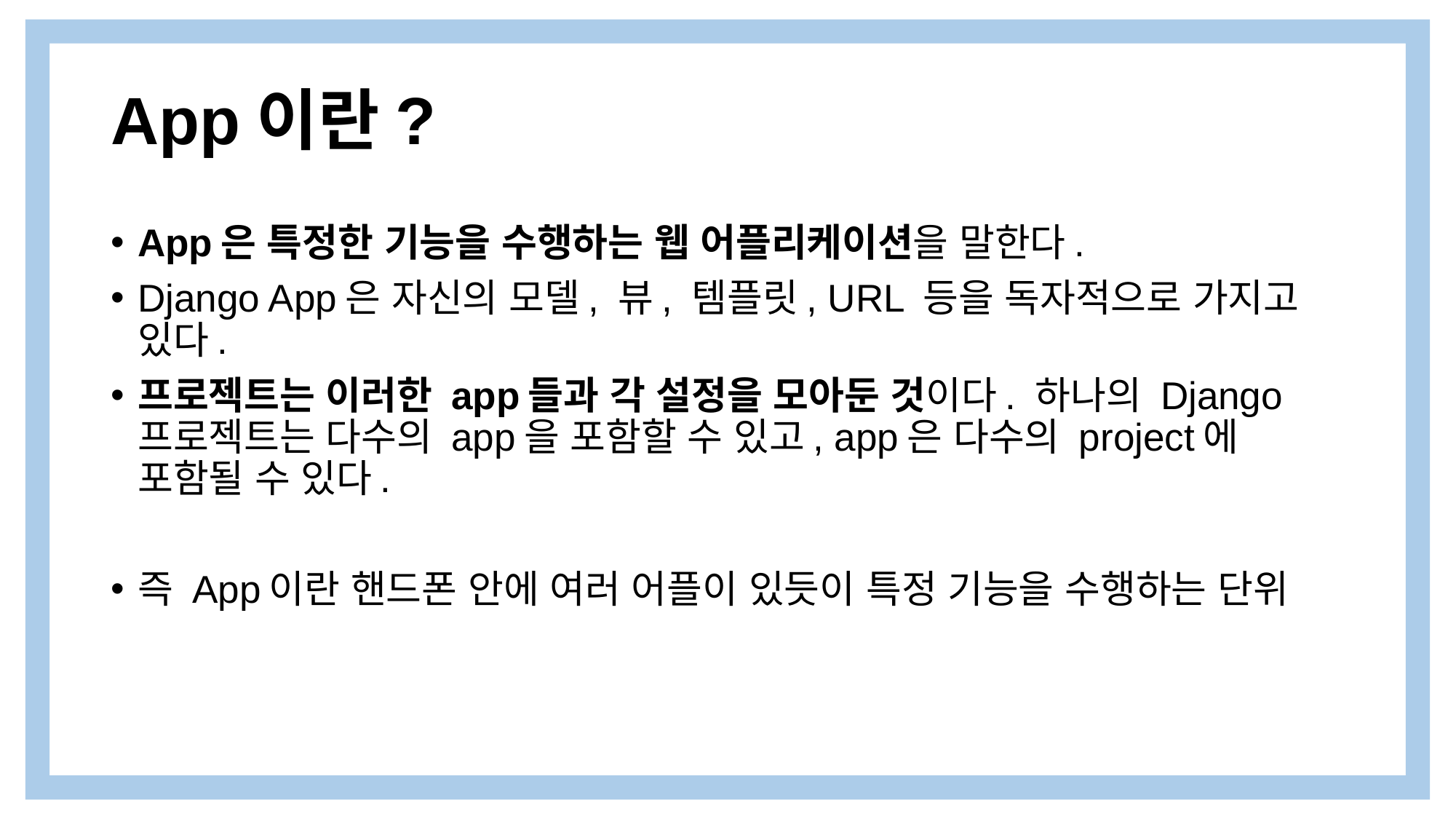

# App이란?
App은 특정한 기능을 수행하는 웹 어플리케이션을 말한다.
Django App은 자신의 모델, 뷰, 템플릿, URL 등을 독자적으로 가지고 있다.
프로젝트는 이러한 app들과 각 설정을 모아둔 것이다. 하나의 Django 프로젝트는 다수의 app을 포함할 수 있고, app은 다수의 project에 포함될 수 있다.

즉 App이란 핸드폰 안에 여러 어플이 있듯이 특정 기능을 수행하는 단위